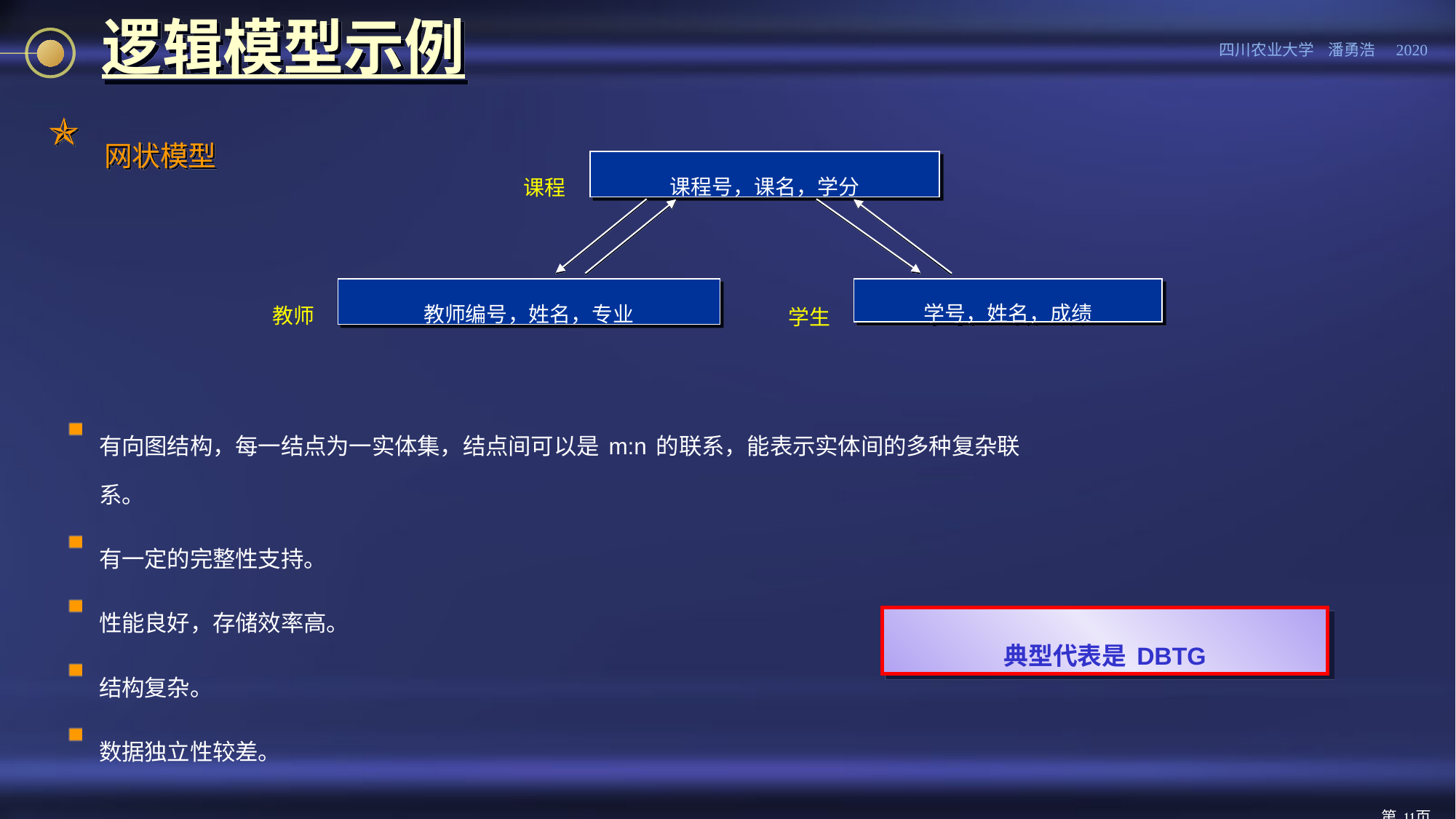

# 逻辑模型示例
 网状模型
课程
课程号，课名，学分

教师
学生
教师编号，姓名，专业
学号，姓名，成绩
有向图结构，每一结点为一实体集，结点间可以是m:n的联系，能表示实体间的多种复杂联系。
有一定的完整性支持。
性能良好，存储效率高。
结构复杂。
数据独立性较差。
典型代表是DBTG